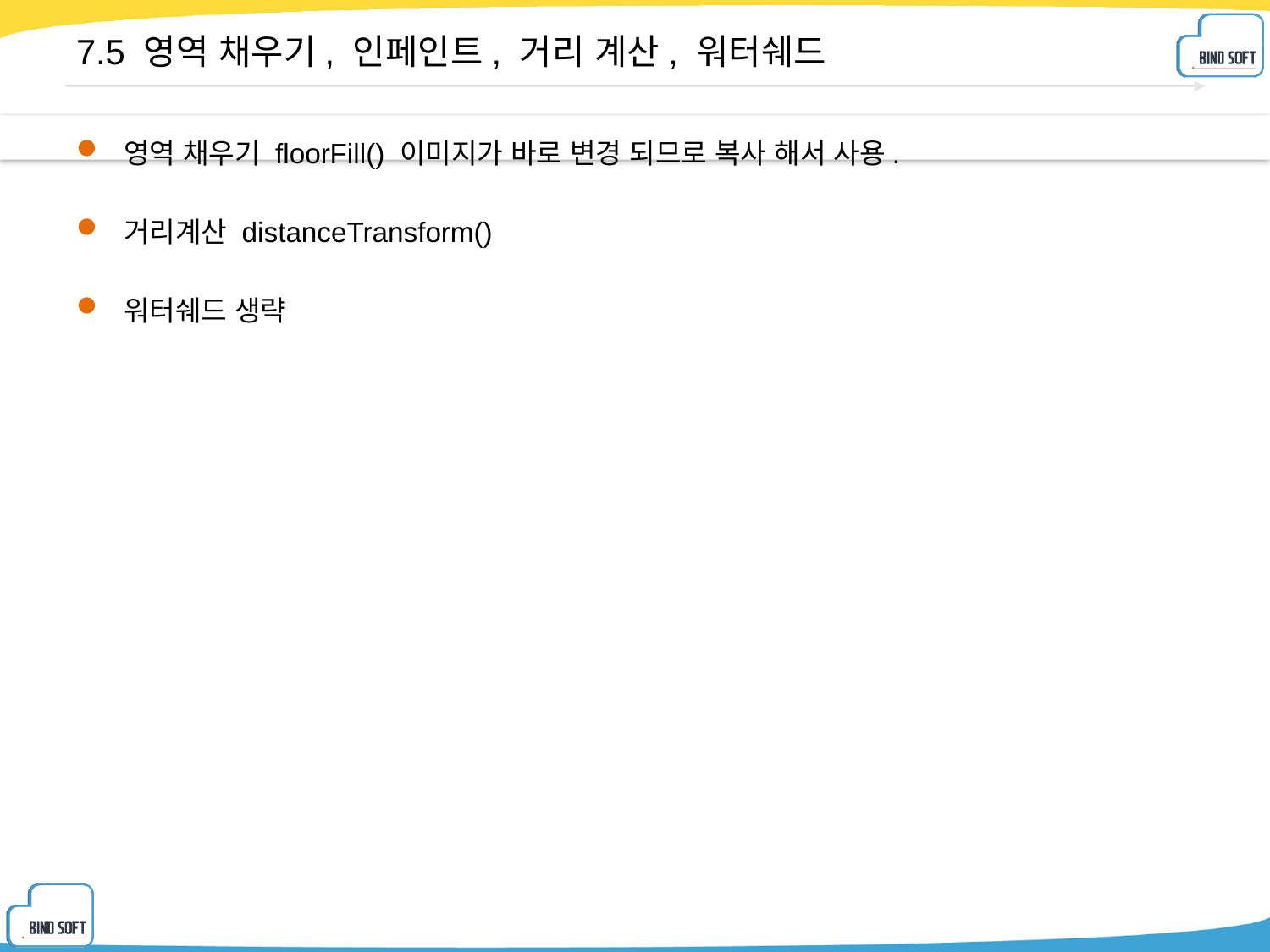

# 7.5 영역 채우기, 인페인트, 거리 계산, 워터쉐드
영역 채우기 floorFill() 이미지가 바로 변경 되므로 복사 해서 사용.

거리계산 distanceTransform()

워터쉐드 생략